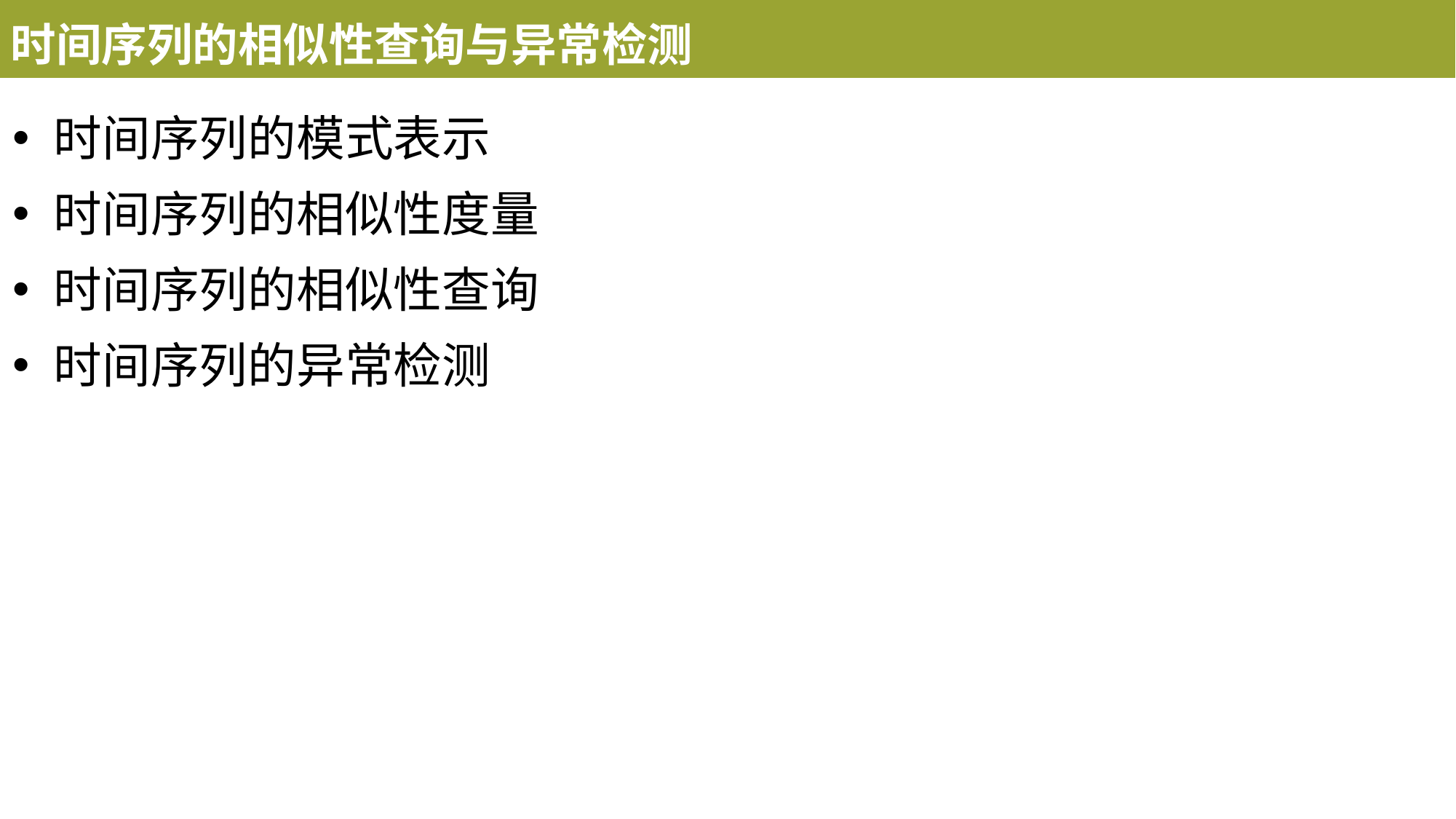

时间序列的相似性查询与异常检测

时间序列的模式表示
时间序列的相似性度量
时间序列的相似性查询
时间序列的异常检测